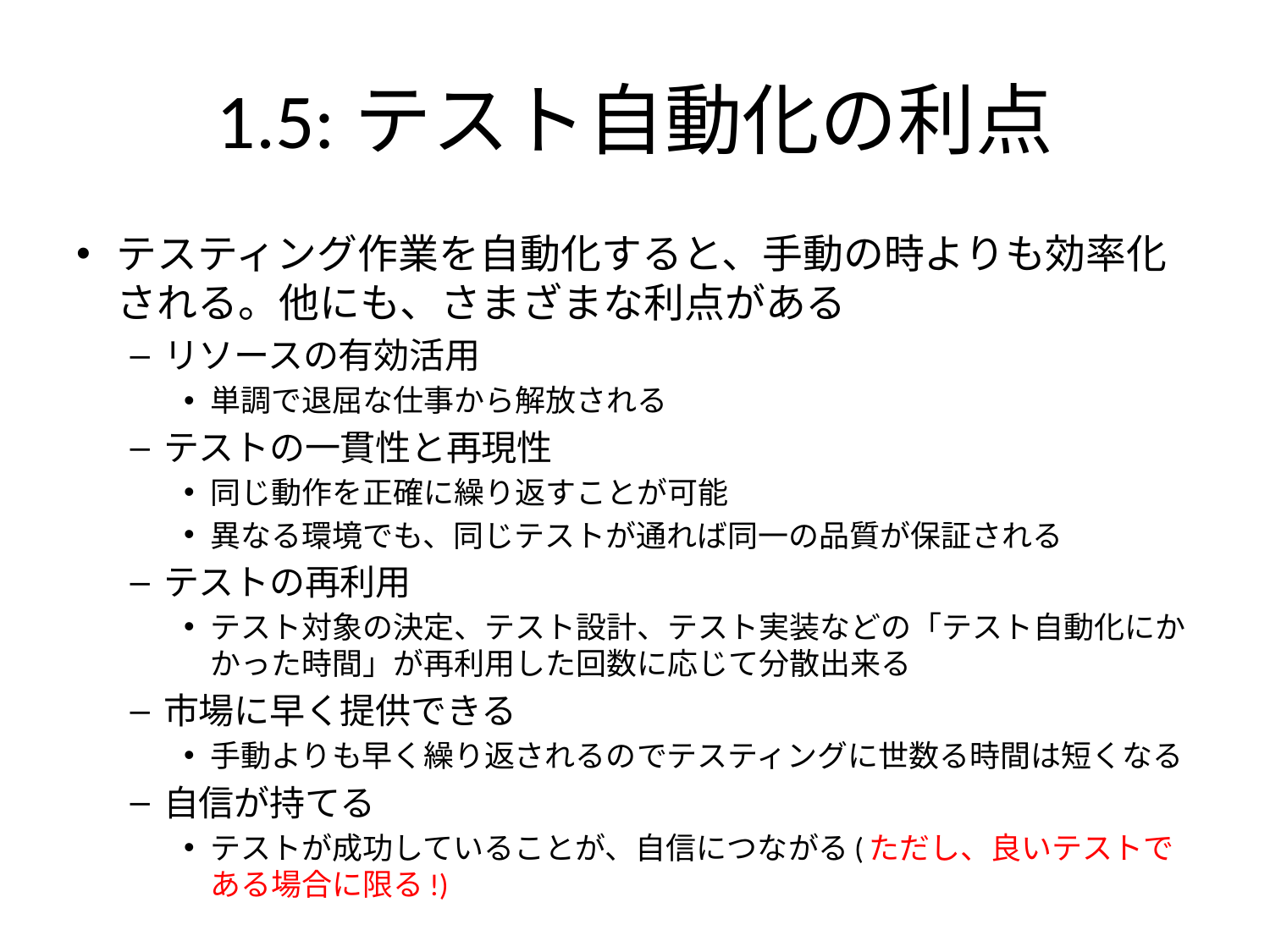

# 1.5:テスト自動化の利点
テスティング作業を自動化すると、手動の時よりも効率化される。他にも、さまざまな利点がある
リソースの有効活用
単調で退屈な仕事から解放される
テストの一貫性と再現性
同じ動作を正確に繰り返すことが可能
異なる環境でも、同じテストが通れば同一の品質が保証される
テストの再利用
テスト対象の決定、テスト設計、テスト実装などの「テスト自動化にかかった時間」が再利用した回数に応じて分散出来る
市場に早く提供できる
手動よりも早く繰り返されるのでテスティングに世数る時間は短くなる
自信が持てる
テストが成功していることが、自信につながる(ただし、良いテストである場合に限る!)